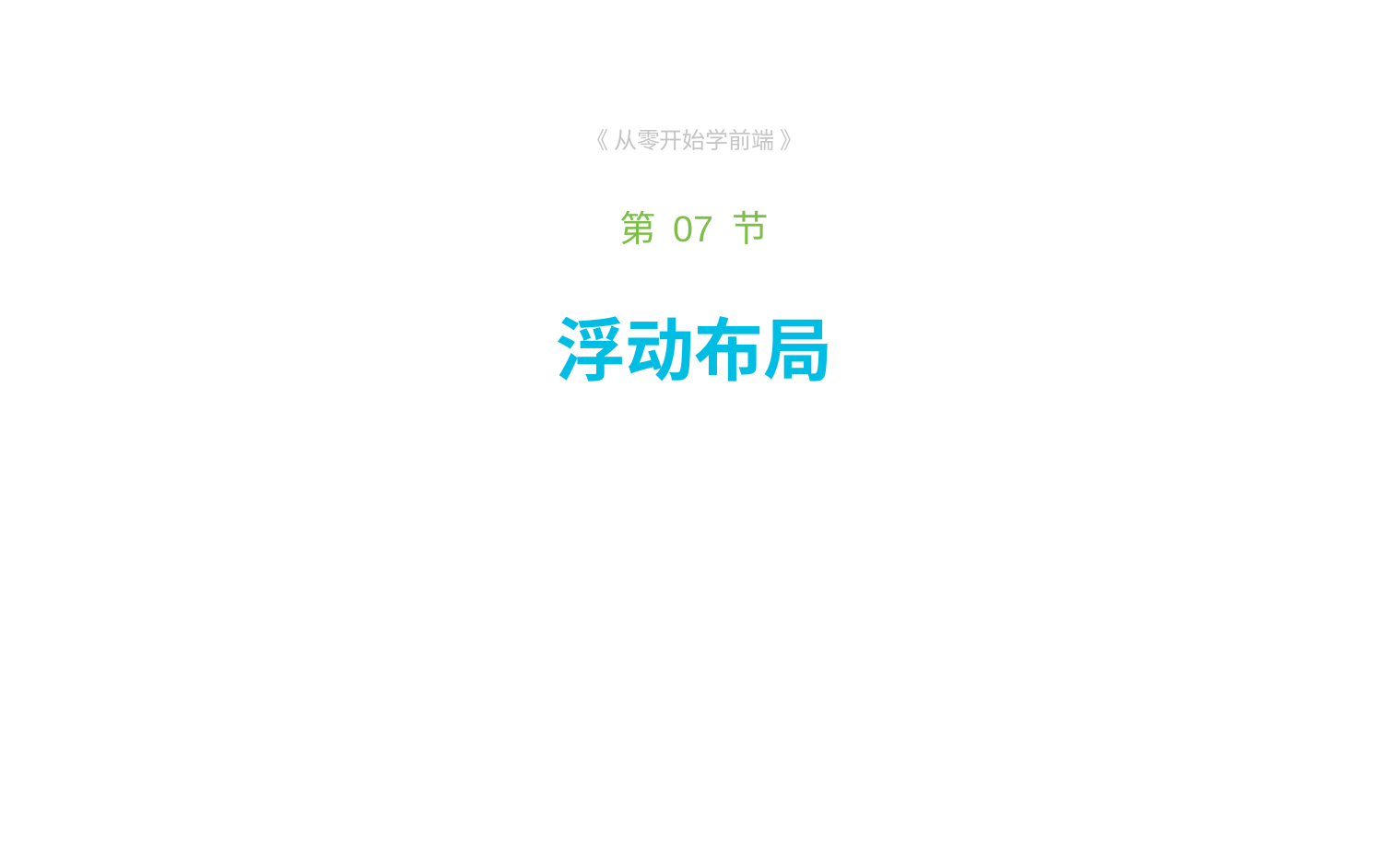

《 从零开始学前端 》
第 07 节
# 浮动布局